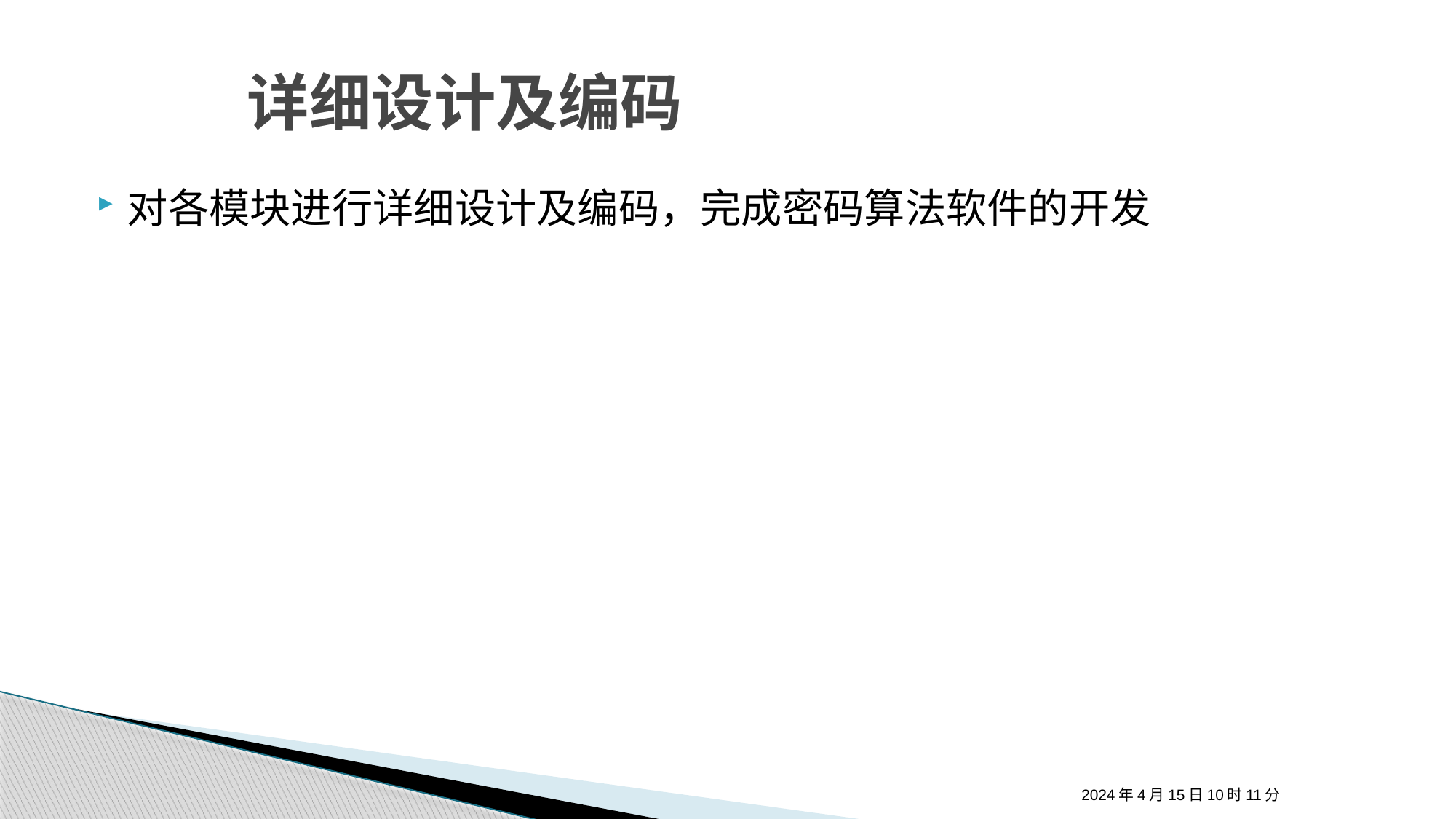

# 详细设计及编码
对各模块进行详细设计及编码，完成密码算法软件的开发
2024年4月15日10时11分